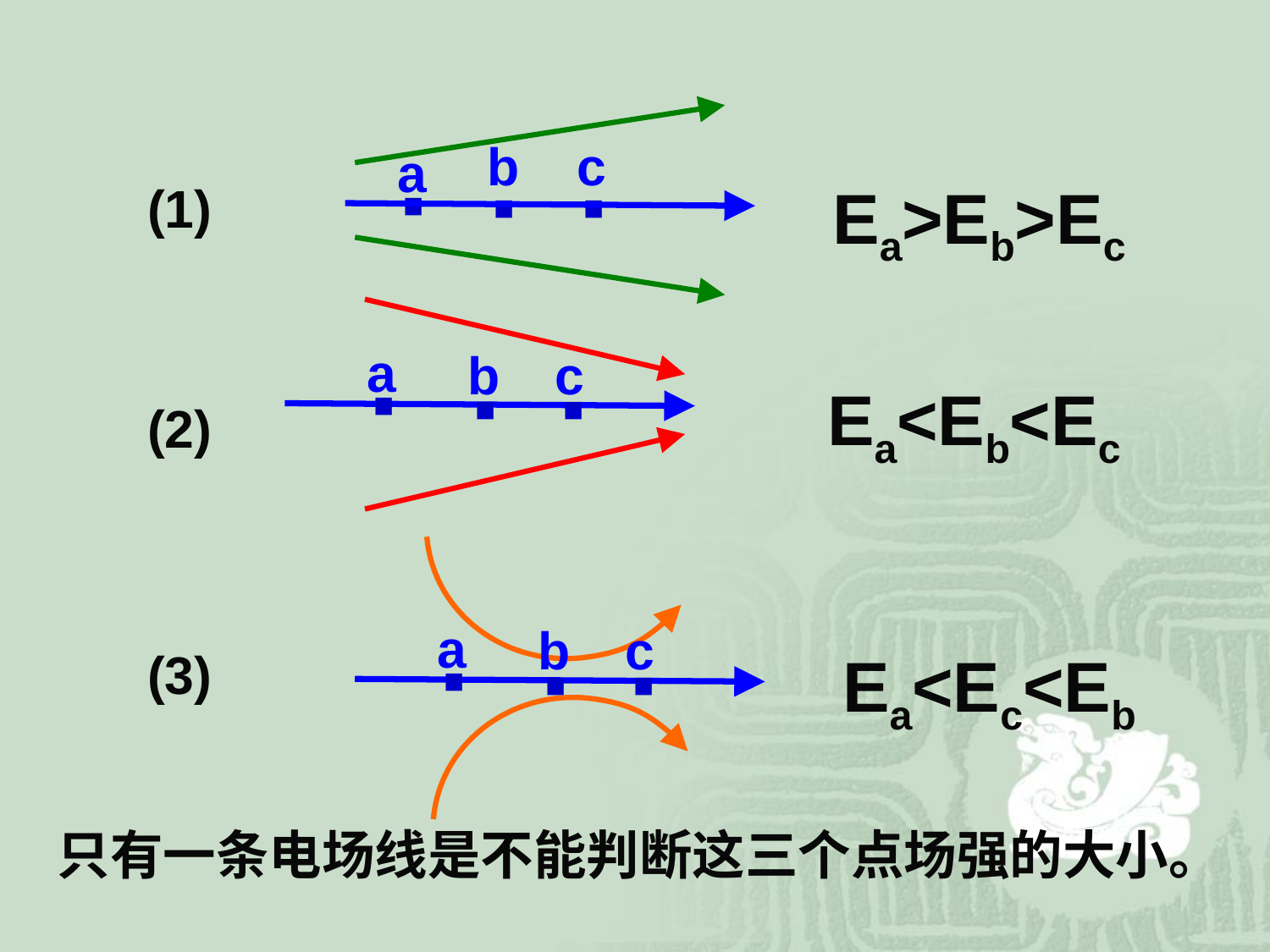

·
·
·
b
c
a
Ea>Eb>Ec
(1)

·
·
·
a
b
c
Ea<Eb<Ec
(2)

·
·
·
a
b
c
(3)
Ea<Ec<Eb

只有一条电场线是不能判断这三个点场强的大小。